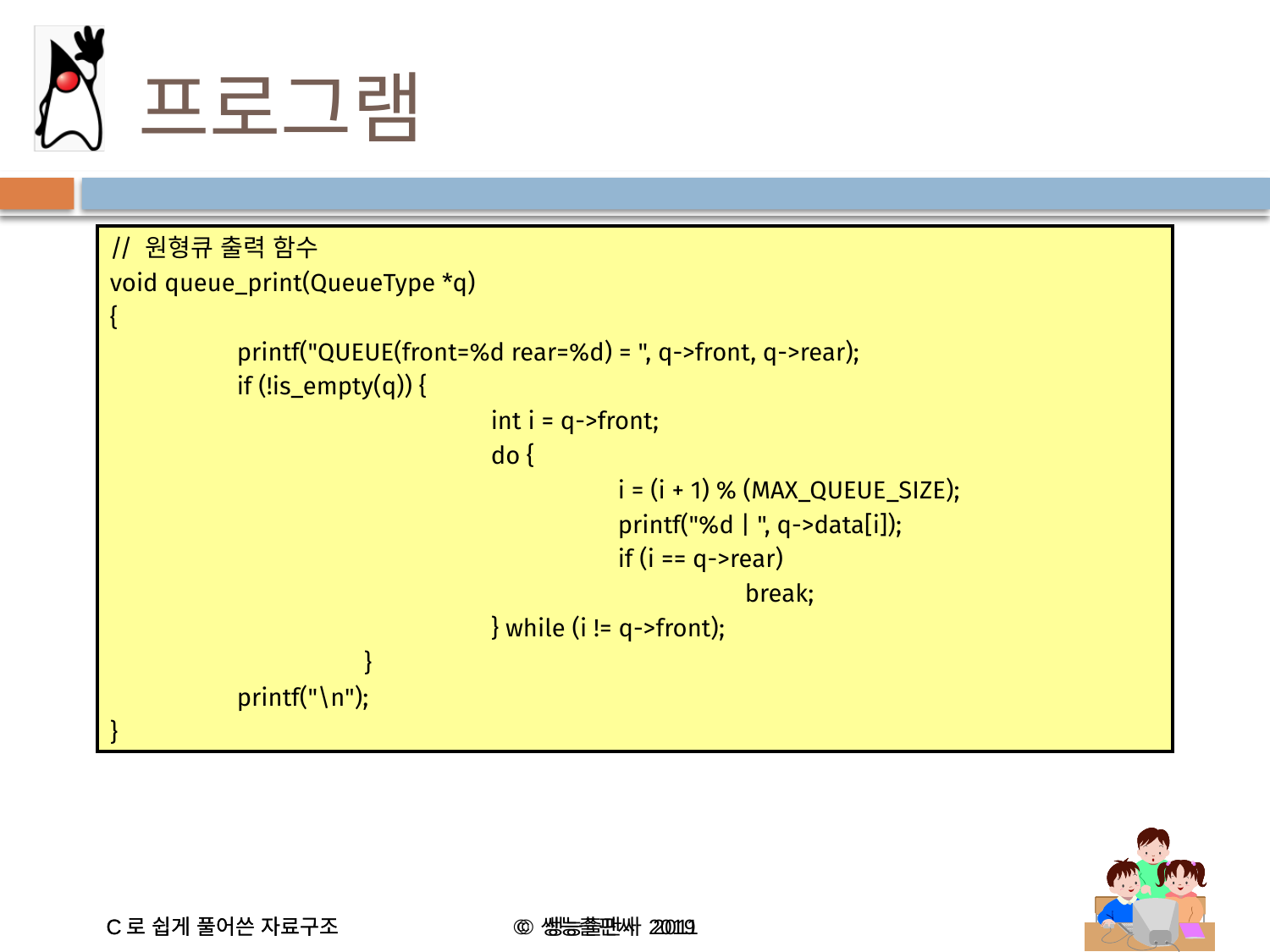

# 프로그램
// 원형큐 출력 함수
void queue_print(QueueType *q)
{
	printf("QUEUE(front=%d rear=%d) = ", q->front, q->rear);
	if (!is_empty(q)) {
			int i = q->front;
			do {
				i = (i + 1) % (MAX_QUEUE_SIZE);
				printf("%d | ", q->data[i]);
				if (i == q->rear)
					break;
			} while (i != q->front);
		}
	printf("\n");
}